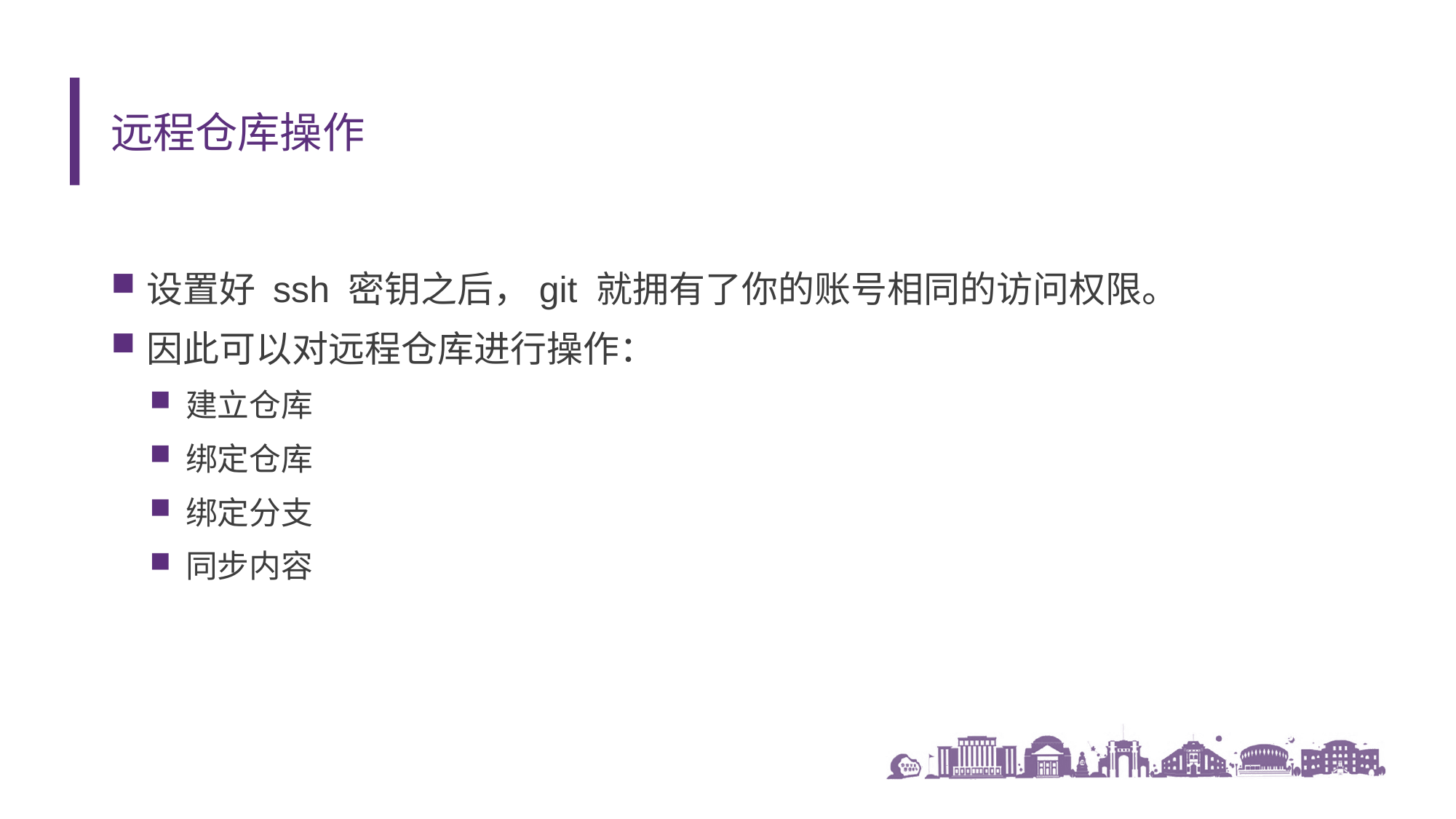

# 远程仓库操作
设置好 ssh 密钥之后，git 就拥有了你的账号相同的访问权限。
因此可以对远程仓库进行操作：
建立仓库
绑定仓库
绑定分支
同步内容